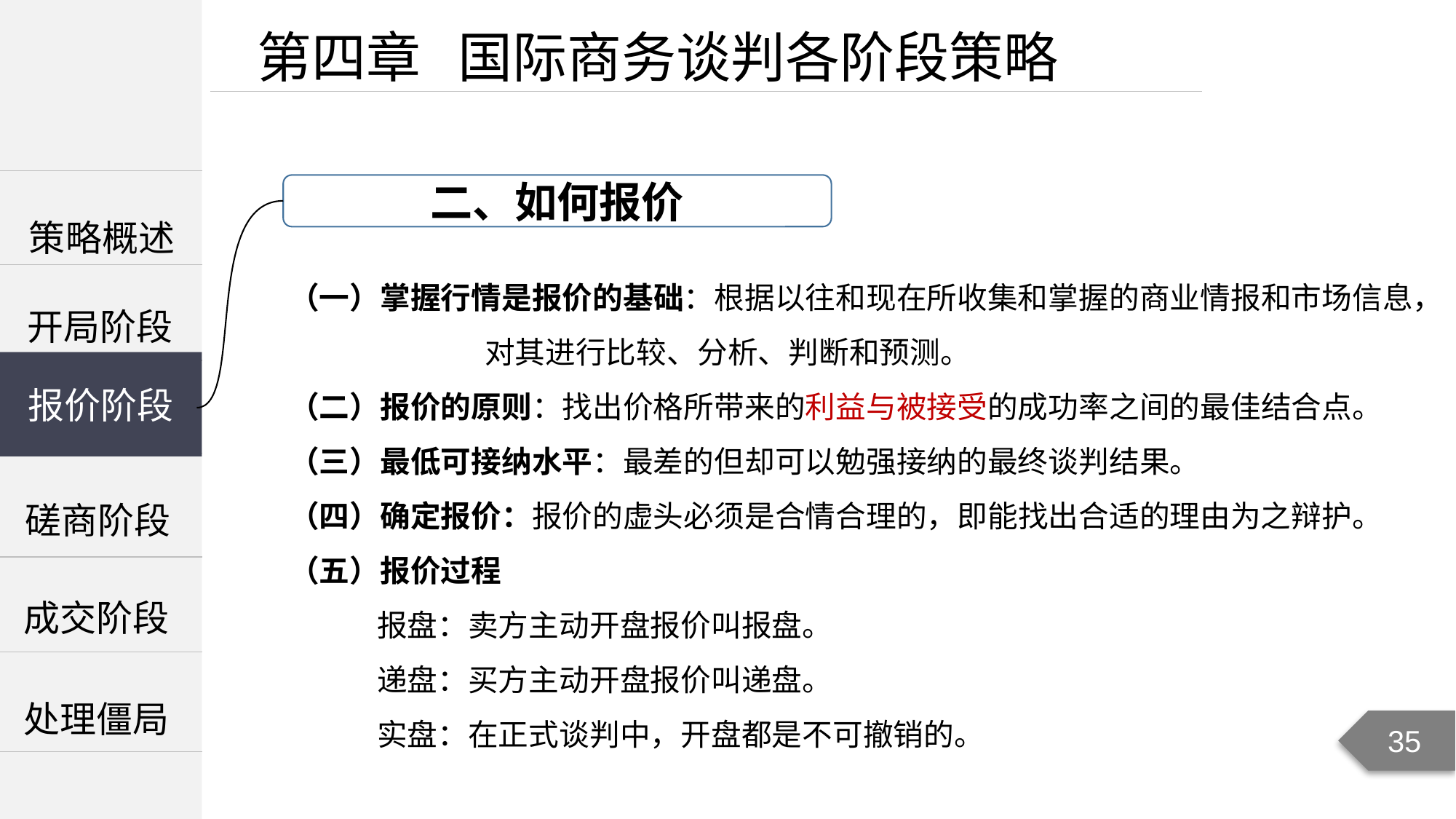

第四章   国际商务谈判各阶段策略
|  |
| --- |
|  |
|  |
二、如何报价
策略概述
（一）掌握行情是报价的基础：根据以往和现在所收集和掌握的商业情报和市场信息，
                            对其进行比较、分析、判断和预测。
（二）报价的原则：找出价格所带来的利益与被接受的成功率之间的最佳结合点。
（三）最低可接纳水平：最差的但却可以勉强接纳的最终谈判结果。
（四）确定报价：报价的虚头必须是合情合理的，即能找出合适的理由为之辩护。
（五）报价过程
            报盘：卖方主动开盘报价叫报盘。
            递盘：买方主动开盘报价叫递盘。
            实盘：在正式谈判中，开盘都是不可撤销的。
开局阶段
报价阶段
报价阶段

磋商阶段

成交阶段

处理僵局
35